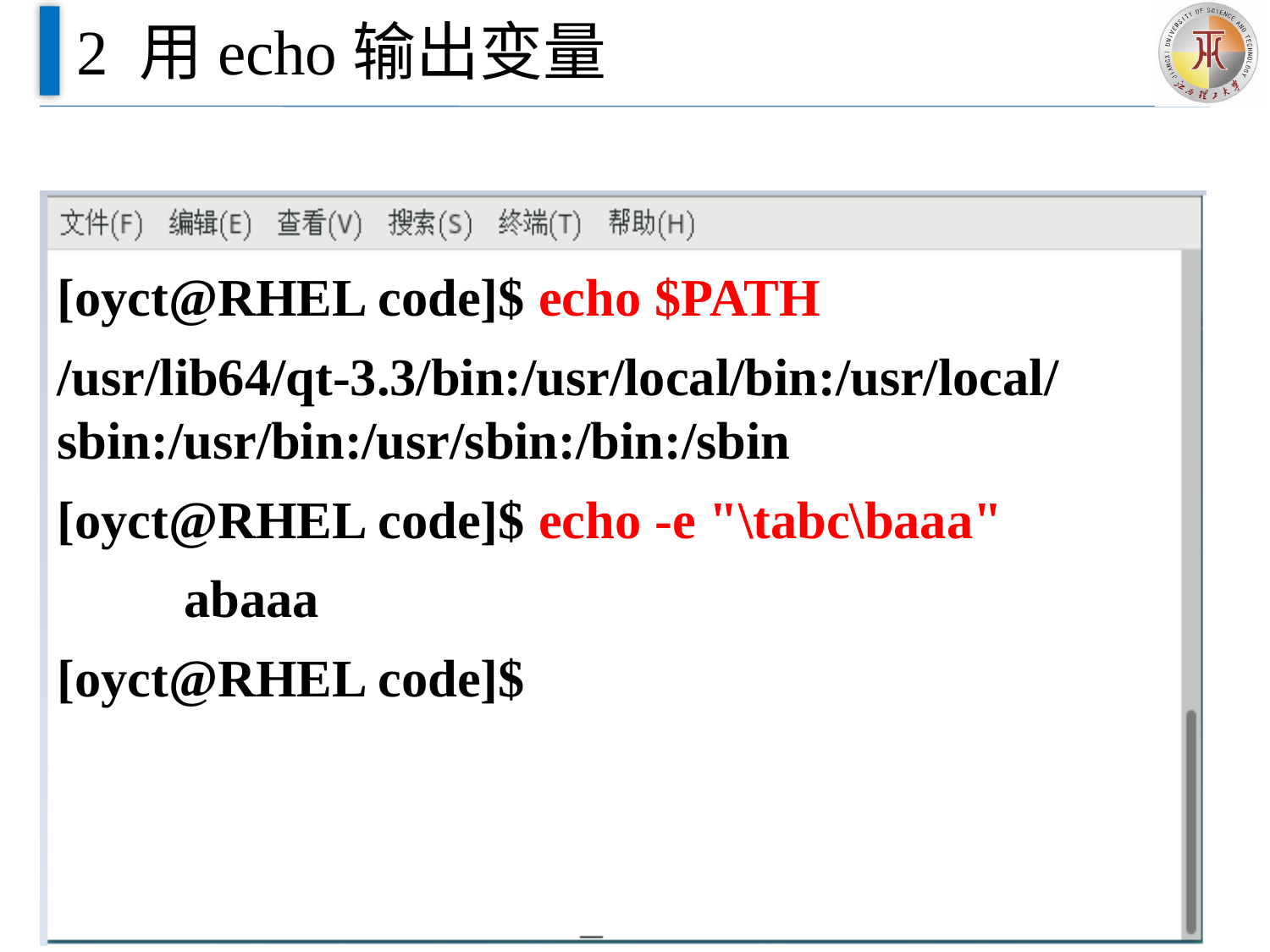

# 2 用echo输出变量

[oyct@RHEL code]$ echo $PATH
/usr/lib64/qt-3.3/bin:/usr/local/bin:/usr/local/sbin:/usr/bin:/usr/sbin:/bin:/sbin
[oyct@RHEL code]$ echo -e "\tabc\baaa"
	abaaa
[oyct@RHEL code]$